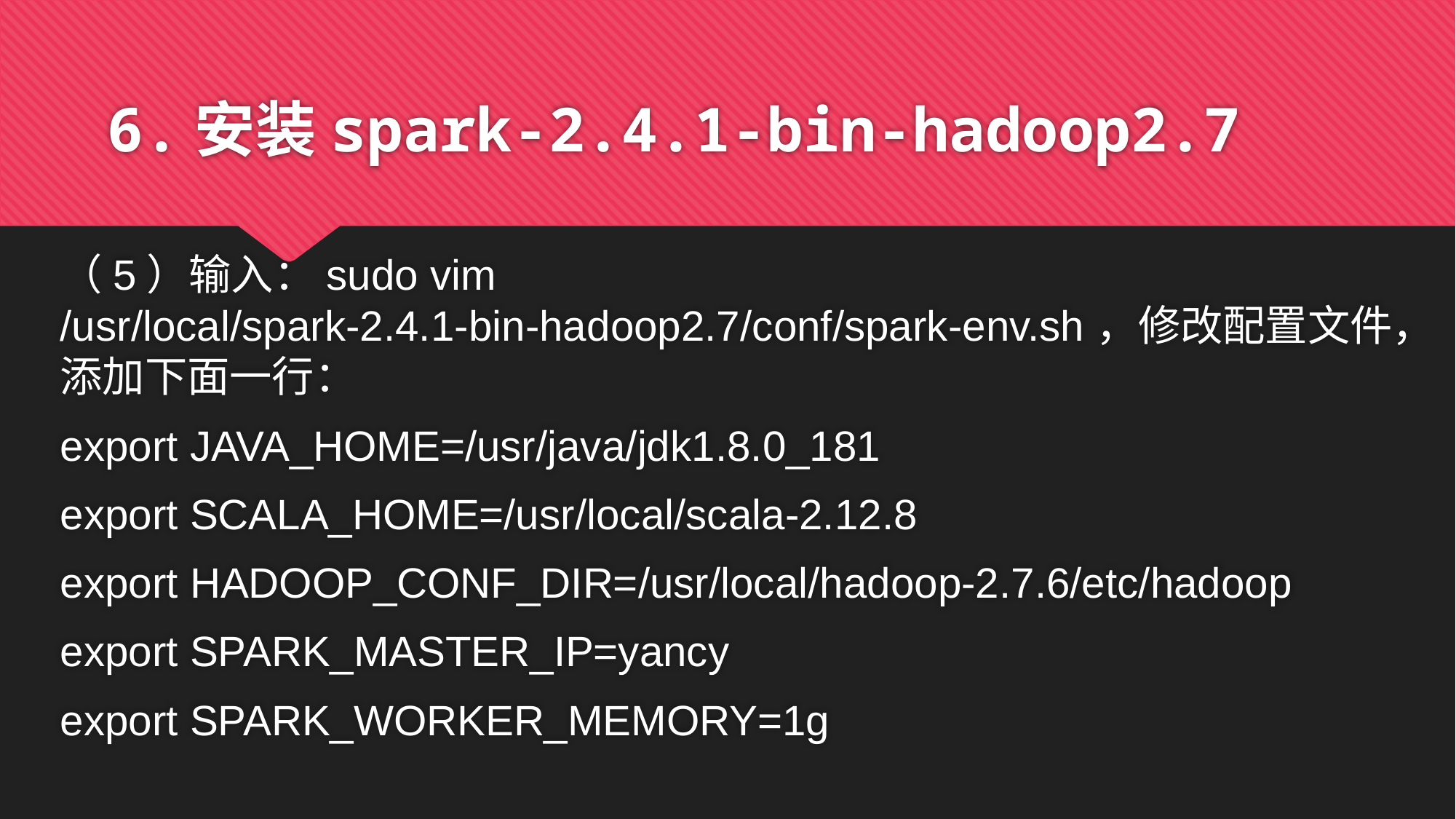

# 6.安装spark-2.4.1-bin-hadoop2.7
（5）输入：sudo vim /usr/local/spark-2.4.1-bin-hadoop2.7/conf/spark-env.sh，修改配置文件，添加下面一行：
export JAVA_HOME=/usr/java/jdk1.8.0_181
export SCALA_HOME=/usr/local/scala-2.12.8
export HADOOP_CONF_DIR=/usr/local/hadoop-2.7.6/etc/hadoop
export SPARK_MASTER_IP=yancy
export SPARK_WORKER_MEMORY=1g